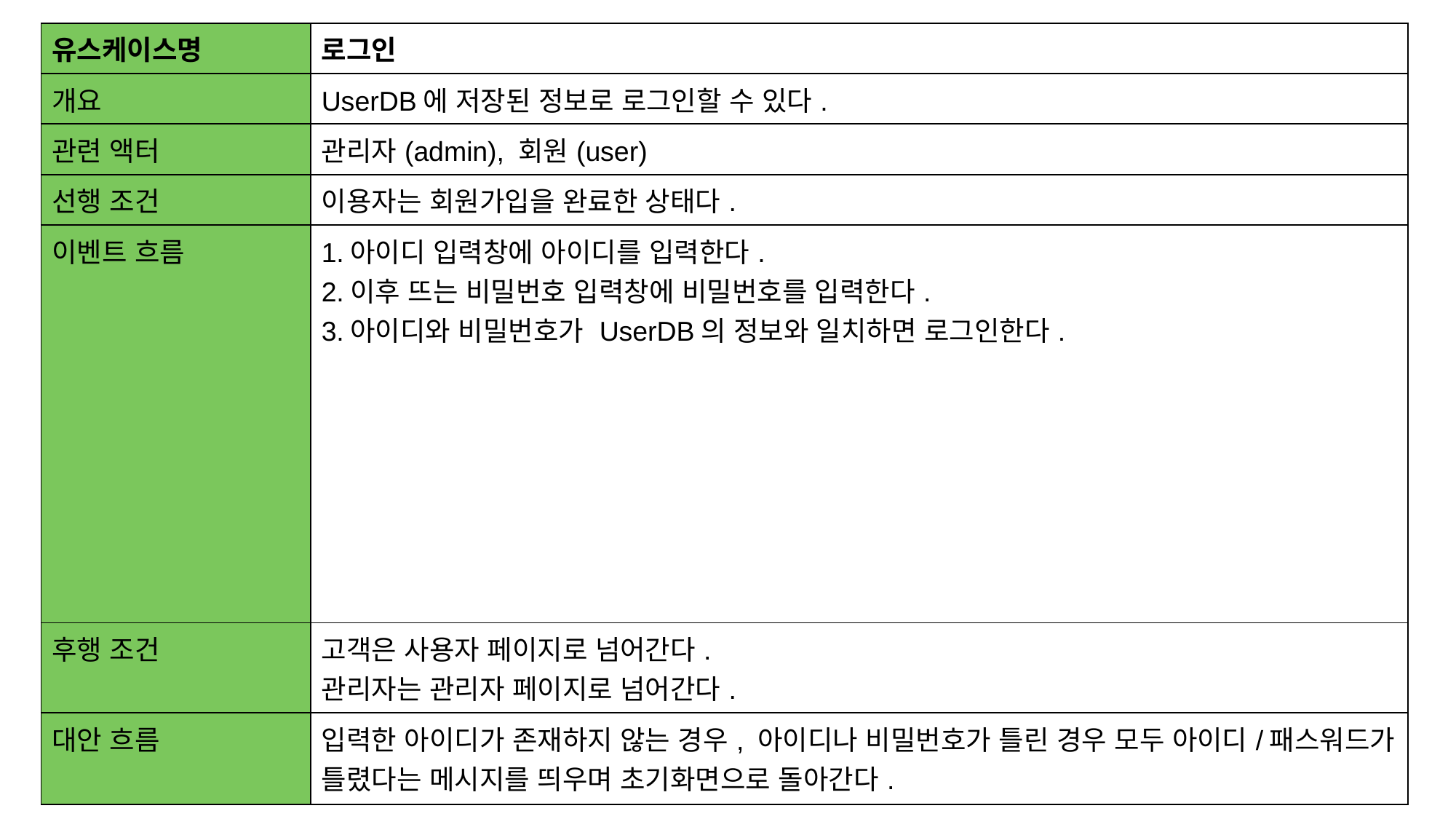

| 유스케이스명 | 로그인 |
| --- | --- |
| 개요 | UserDB에 저장된 정보로 로그인할 수 있다. |
| 관련 액터 | 관리자(admin), 회원(user) |
| 선행 조건 | 이용자는 회원가입을 완료한 상태다. |
| 이벤트 흐름 | 1.아이디 입력창에 아이디를 입력한다. 2.이후 뜨는 비밀번호 입력창에 비밀번호를 입력한다. 3.아이디와 비밀번호가 UserDB의 정보와 일치하면 로그인한다. |
| 후행 조건 | 고객은 사용자 페이지로 넘어간다. 관리자는 관리자 페이지로 넘어간다. |
| 대안 흐름 | 입력한 아이디가 존재하지 않는 경우, 아이디나 비밀번호가 틀린 경우 모두 아이디/패스워드가 틀렸다는 메시지를 띄우며 초기화면으로 돌아간다. |